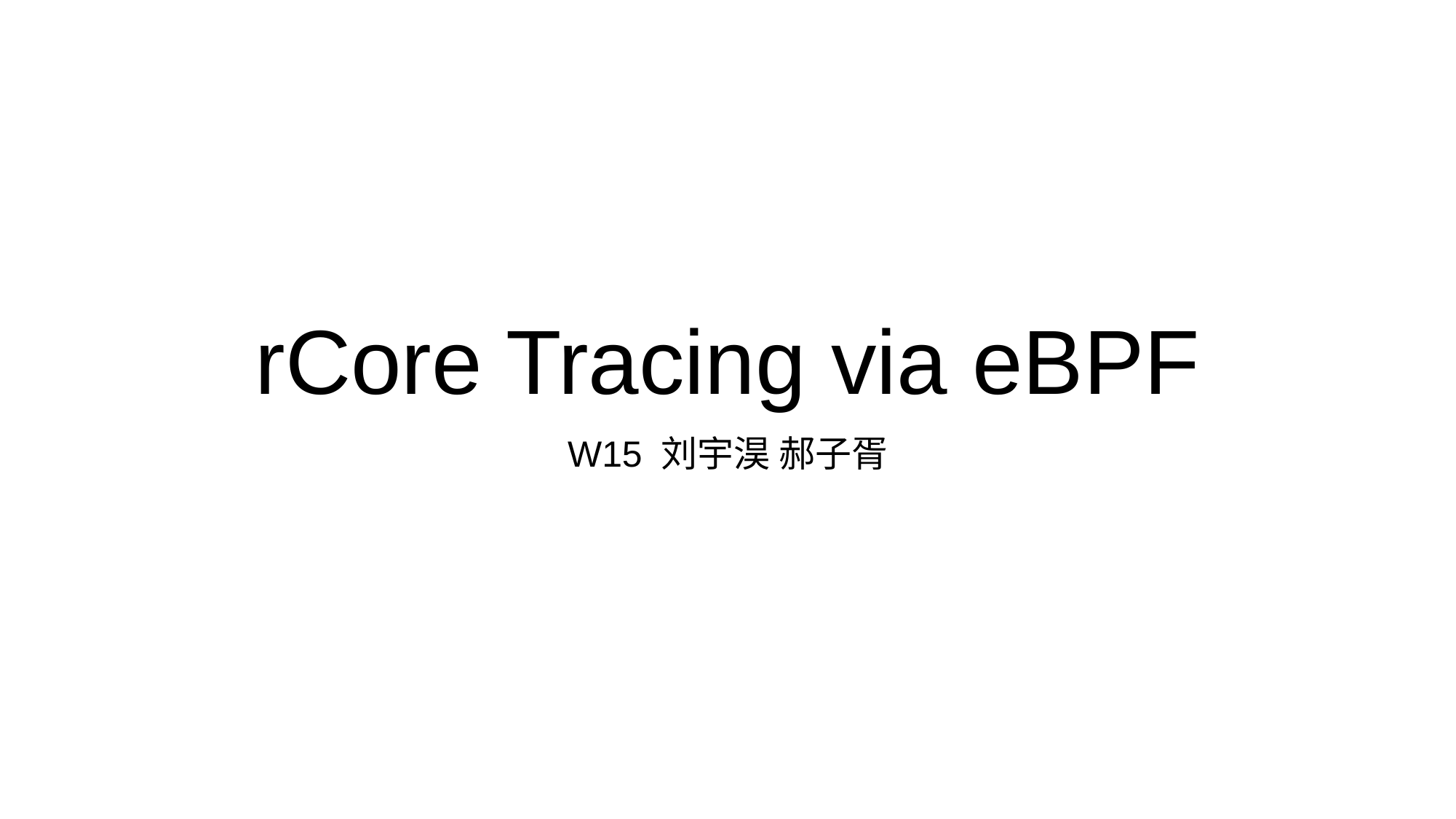

# rCore Tracing via eBPF
W15 刘宇淏 郝子胥